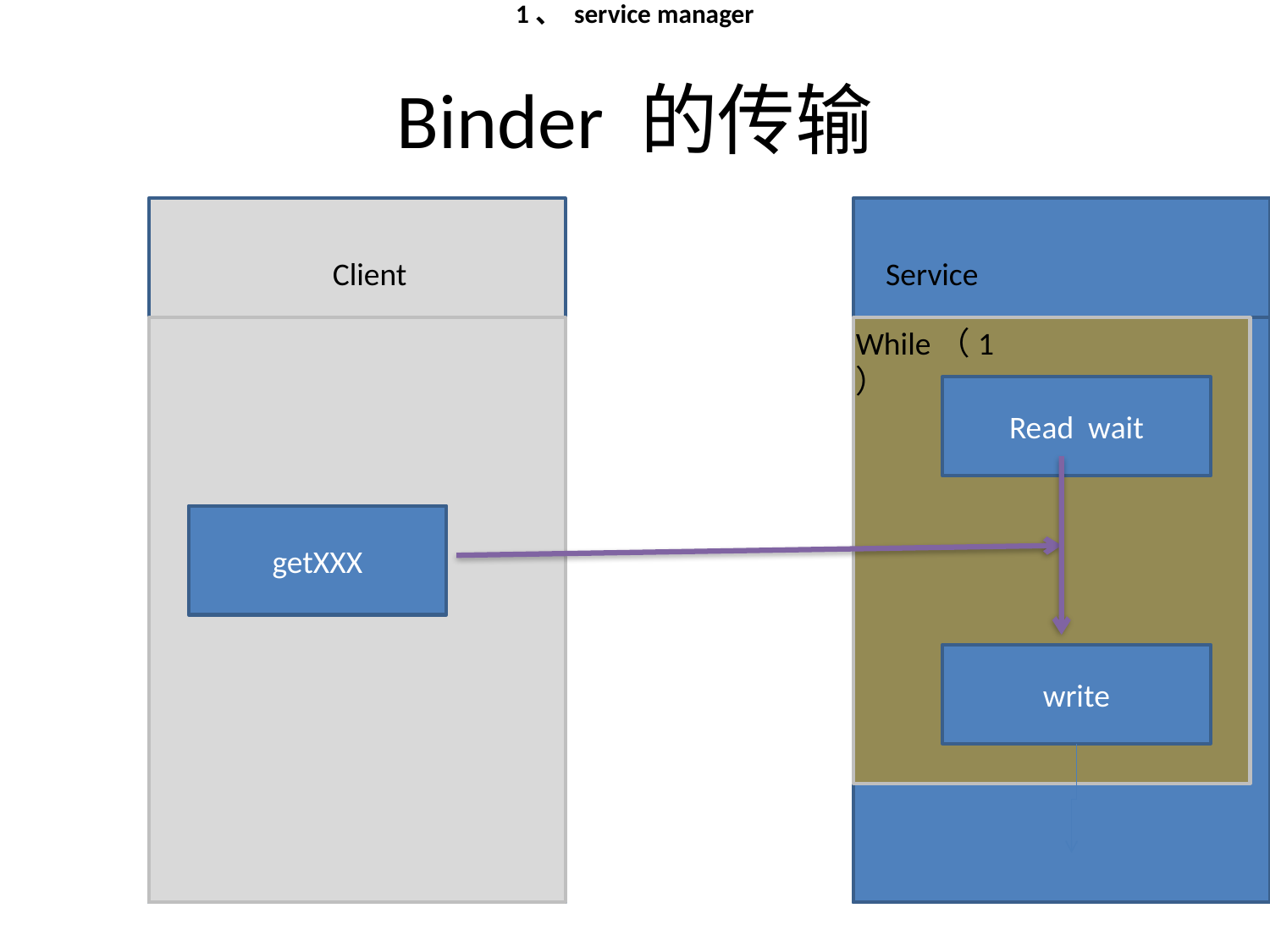

1、 service manager

# Binder 的传输

Client
Service

While（1）

Read  wait
getXXX
write